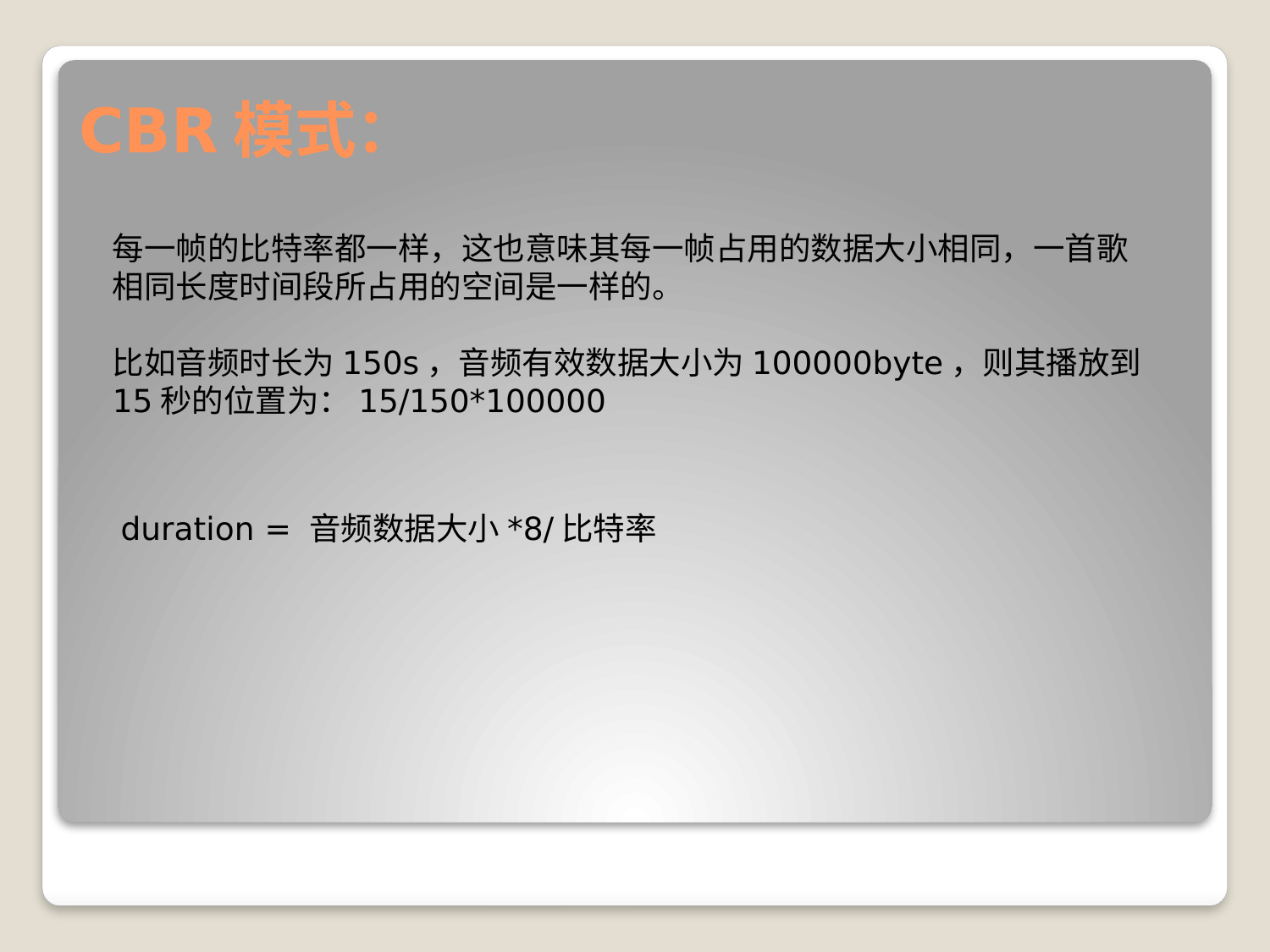

# CBR模式：
每一帧的比特率都一样，这也意味其每一帧占用的数据大小相同，一首歌相同长度时间段所占用的空间是一样的。

比如音频时长为150s，音频有效数据大小为100000byte，则其播放到15秒的位置为：15/150*100000
duration = 音频数据大小*8/比特率